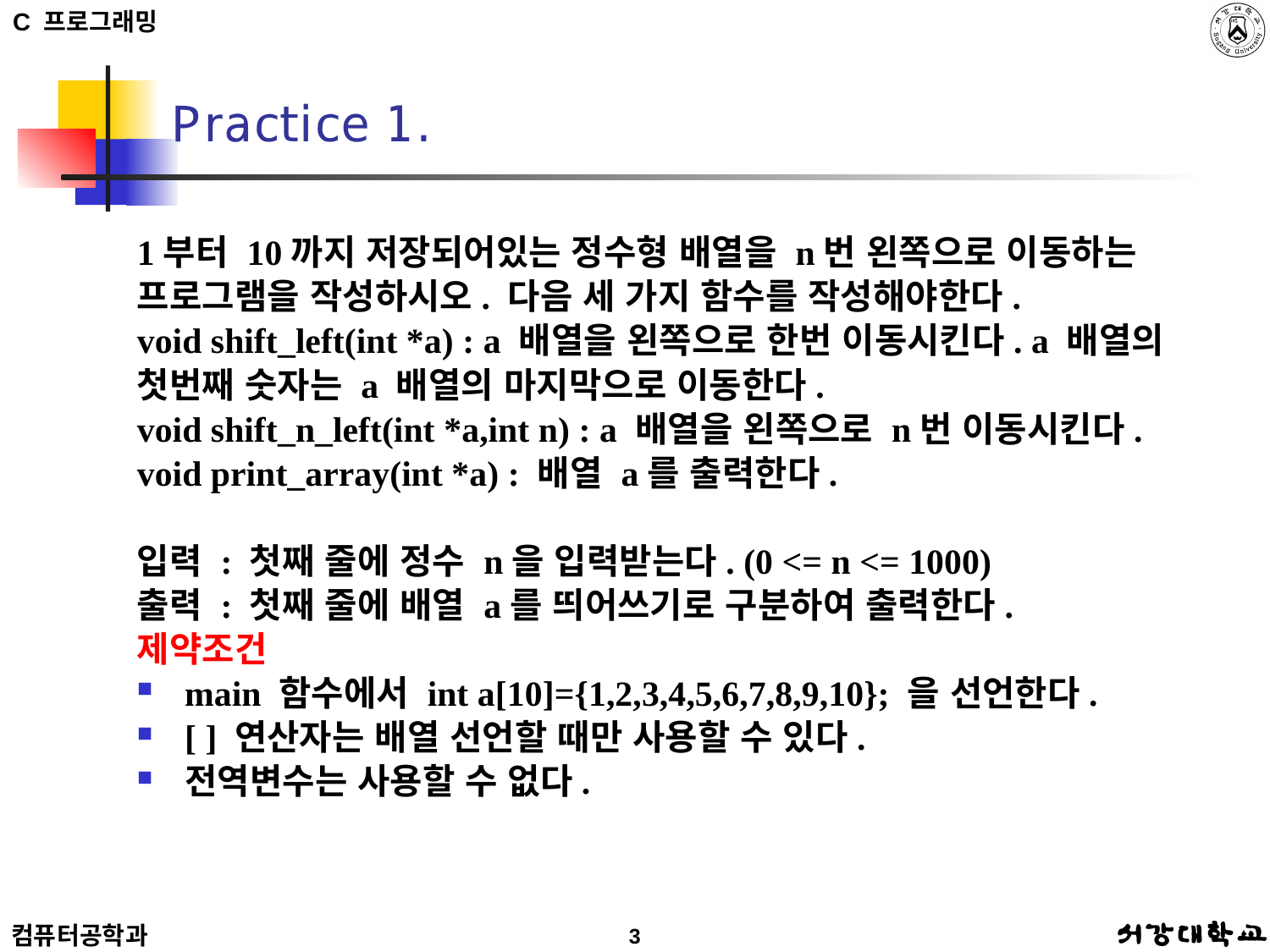

# Practice 1.
1부터 10까지 저장되어있는 정수형 배열을 n번 왼쪽으로 이동하는 프로그램을 작성하시오. 다음 세 가지 함수를 작성해야한다.
void shift_left(int *a) : a 배열을 왼쪽으로 한번 이동시킨다. a 배열의 첫번째 숫자는 a 배열의 마지막으로 이동한다.
void shift_n_left(int *a,int n) : a 배열을 왼쪽으로 n번 이동시킨다.
void print_array(int *a) : 배열 a를 출력한다.

입력 : 첫째 줄에 정수 n을 입력받는다. (0 <= n <= 1000)
출력 : 첫째 줄에 배열 a를 띄어쓰기로 구분하여 출력한다.
제약조건
main 함수에서 int a[10]={1,2,3,4,5,6,7,8,9,10}; 을 선언한다.
[ ] 연산자는 배열 선언할 때만 사용할 수 있다.
전역변수는 사용할 수 없다.

3